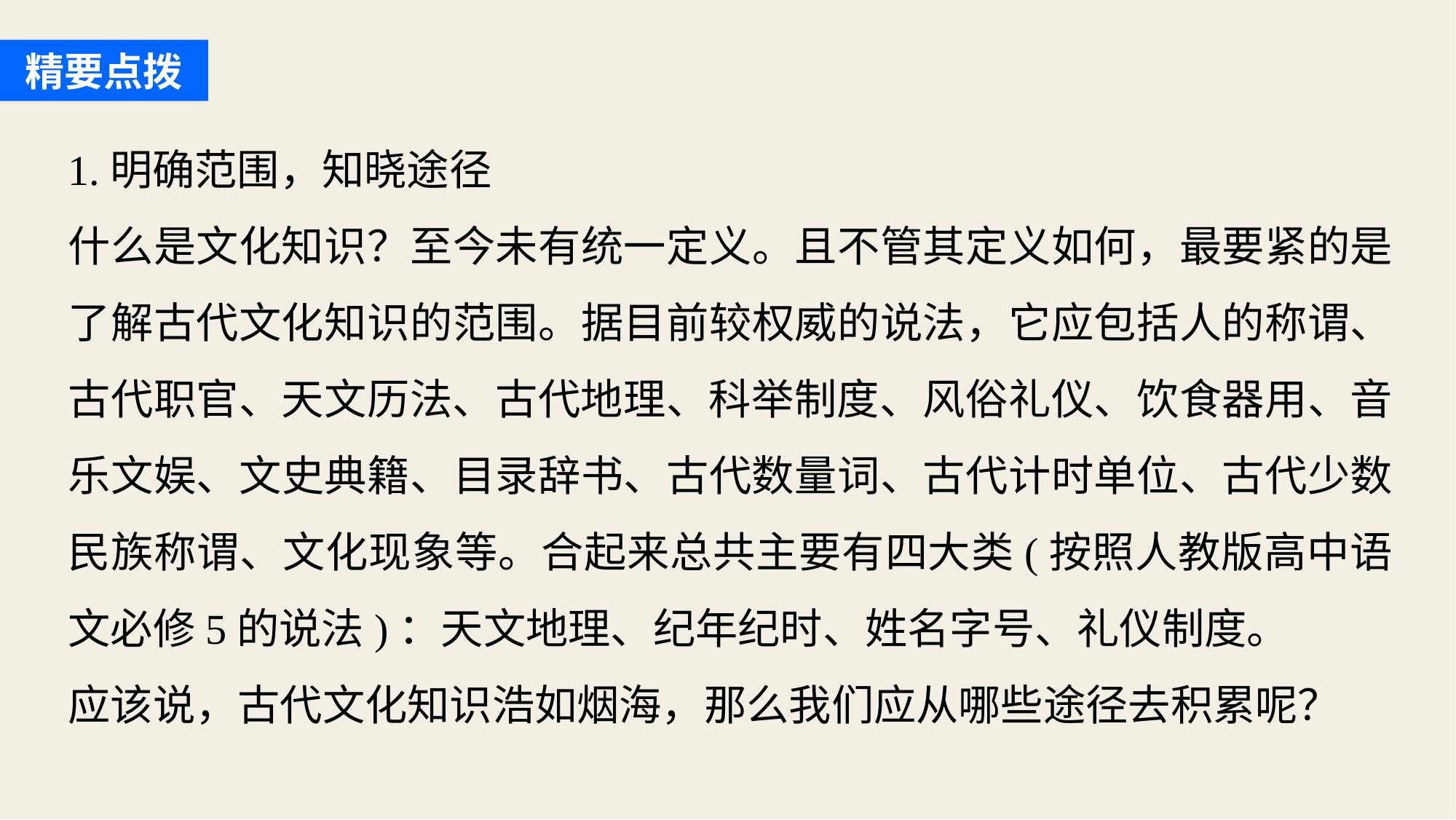

精要点拨
1.明确范围，知晓途径
什么是文化知识？至今未有统一定义。且不管其定义如何，最要紧的是了解古代文化知识的范围。据目前较权威的说法，它应包括人的称谓、古代职官、天文历法、古代地理、科举制度、风俗礼仪、饮食器用、音乐文娱、文史典籍、目录辞书、古代数量词、古代计时单位、古代少数民族称谓、文化现象等。合起来总共主要有四大类(按照人教版高中语文必修5的说法)：天文地理、纪年纪时、姓名字号、礼仪制度。
应该说，古代文化知识浩如烟海，那么我们应从哪些途径去积累呢？